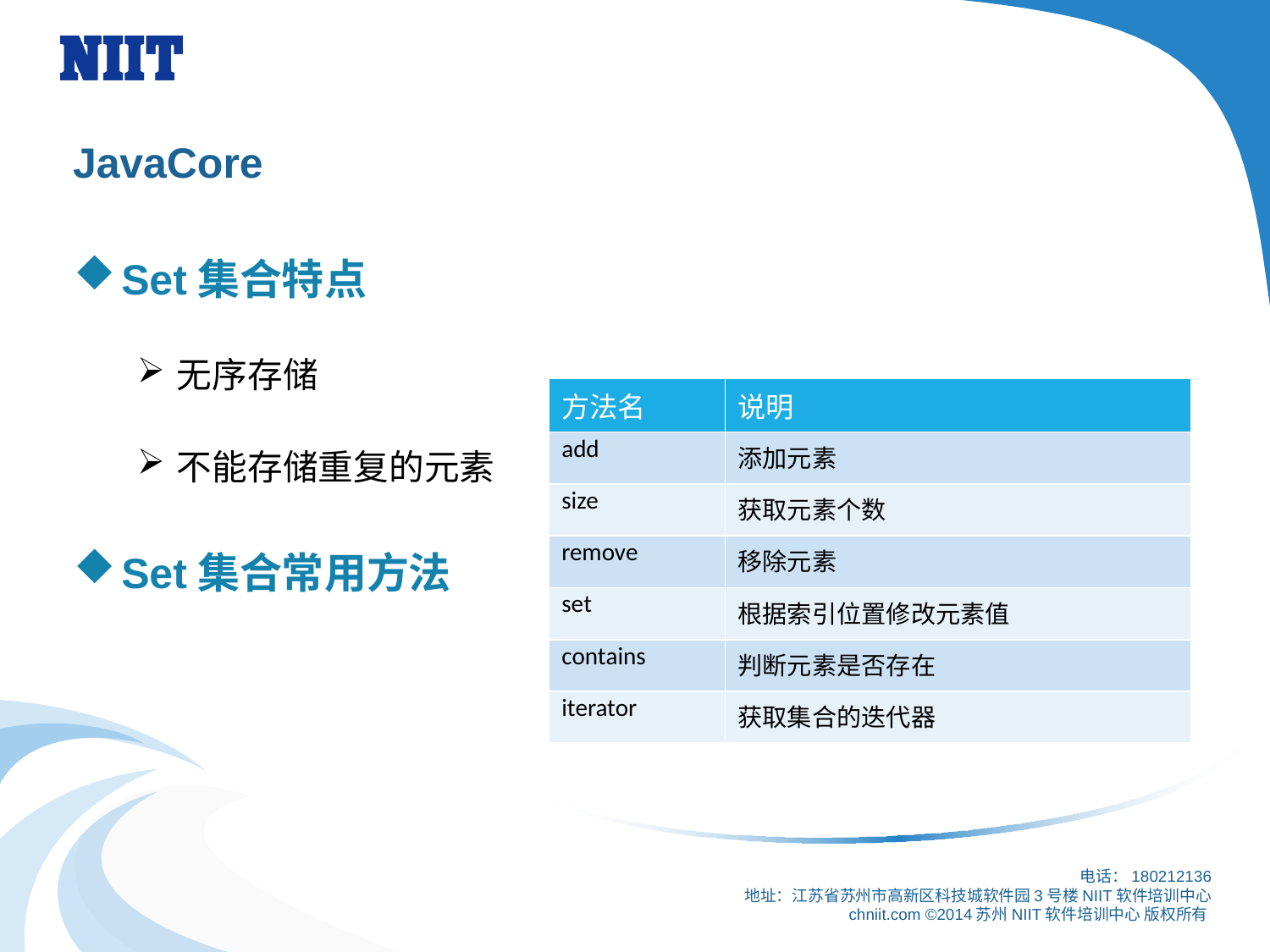

# JavaCore
Set集合特点
无序存储
不能存储重复的元素
Set集合常用方法
| 方法名 | 说明 |
| --- | --- |
| add | 添加元素 |
| size | 获取元素个数 |
| remove | 移除元素 |
| set | 根据索引位置修改元素值 |
| contains | 判断元素是否存在 |
| iterator | 获取集合的迭代器 |